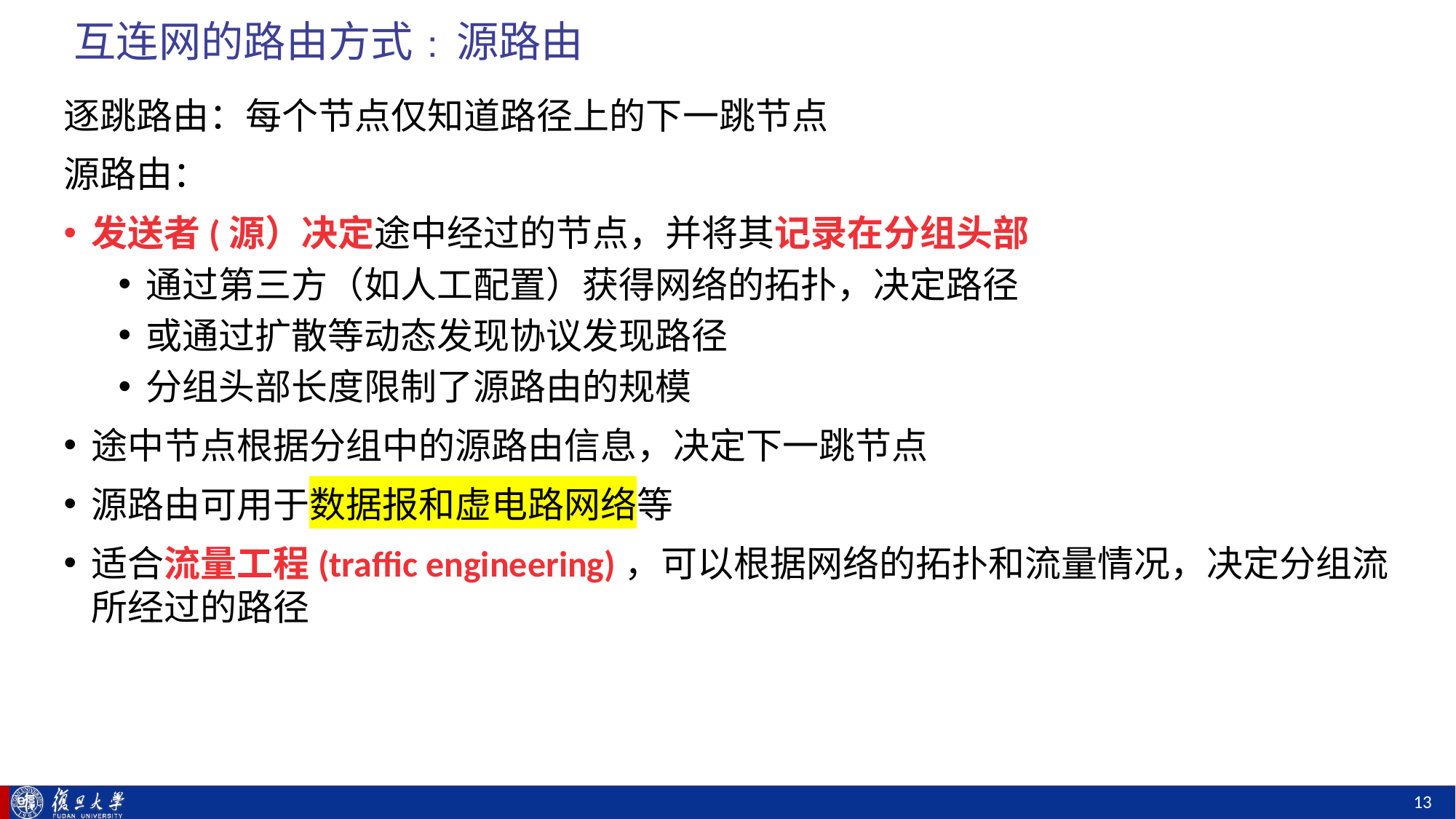

# 互连网的路由方式:源路由
逐跳路由：每个节点仅知道路径上的下一跳节点
源路由：
发送者(源）决定途中经过的节点，并将其记录在分组头部
通过第三方（如人工配置）获得网络的拓扑，决定路径
或通过扩散等动态发现协议发现路径
分组头部长度限制了源路由的规模
途中节点根据分组中的源路由信息，决定下一跳节点
源路由可用于数据报和虚电路网络等
适合流量工程(traffic engineering)，可以根据网络的拓扑和流量情况，决定分组流所经过的路径